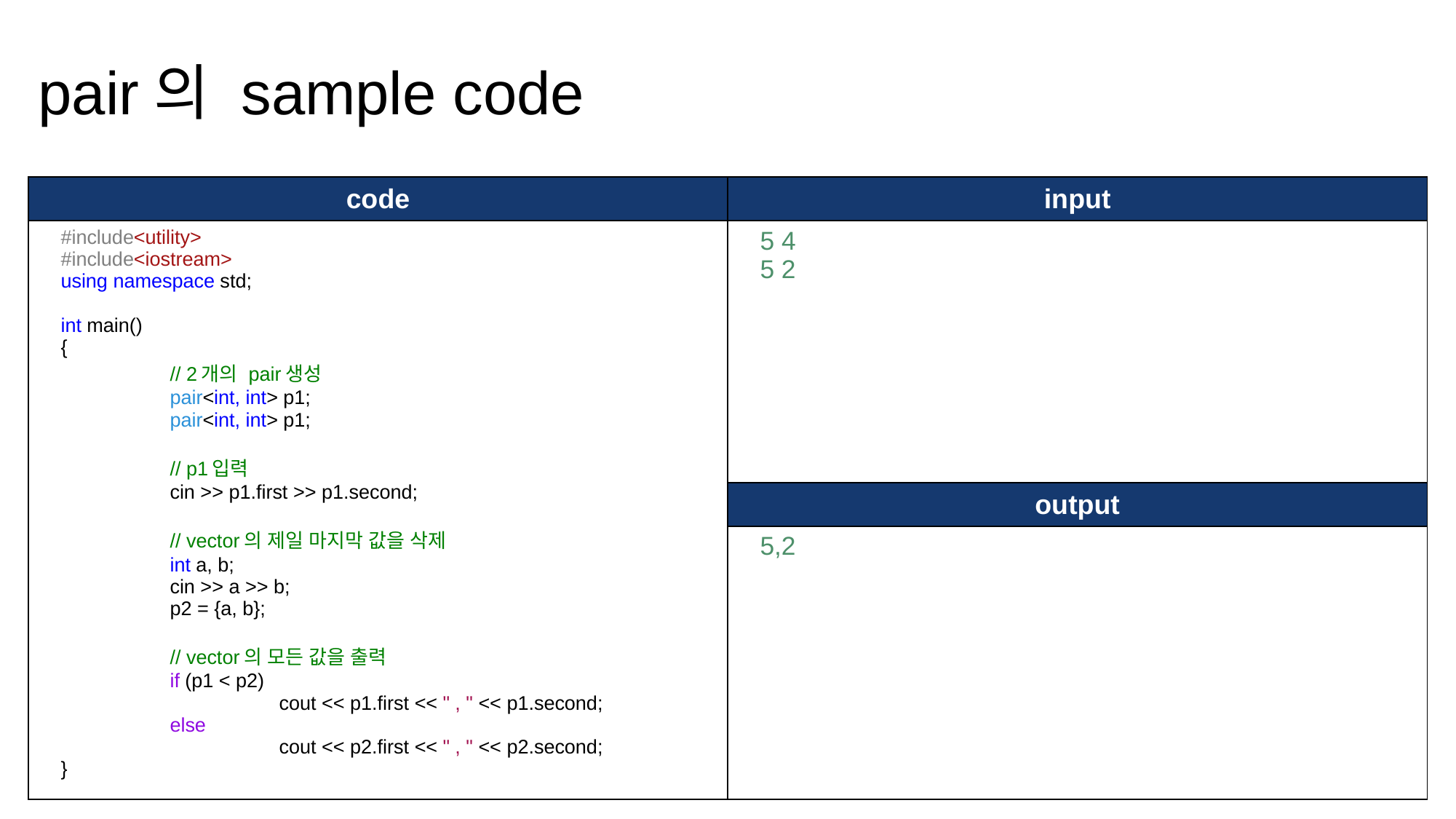

pair의 sample code
| code | input |
| --- | --- |
| #include<utility> #include<iostream> using namespace std; int main() { // 2개의 pair생성 pair<int, int> p1; pair<int, int> p1; // p1입력 cin >> p1.first >> p1.second; // vector의 제일 마지막 값을 삭제 int a, b; cin >> a >> b; p2 = {a, b}; // vector의 모든 값을 출력 if (p1 < p2) cout << p1.first << " , " << p1.second; else cout << p2.first << " , " << p2.second; } | 5 4 5 2 |
|  | output |
|  | 5,2 |